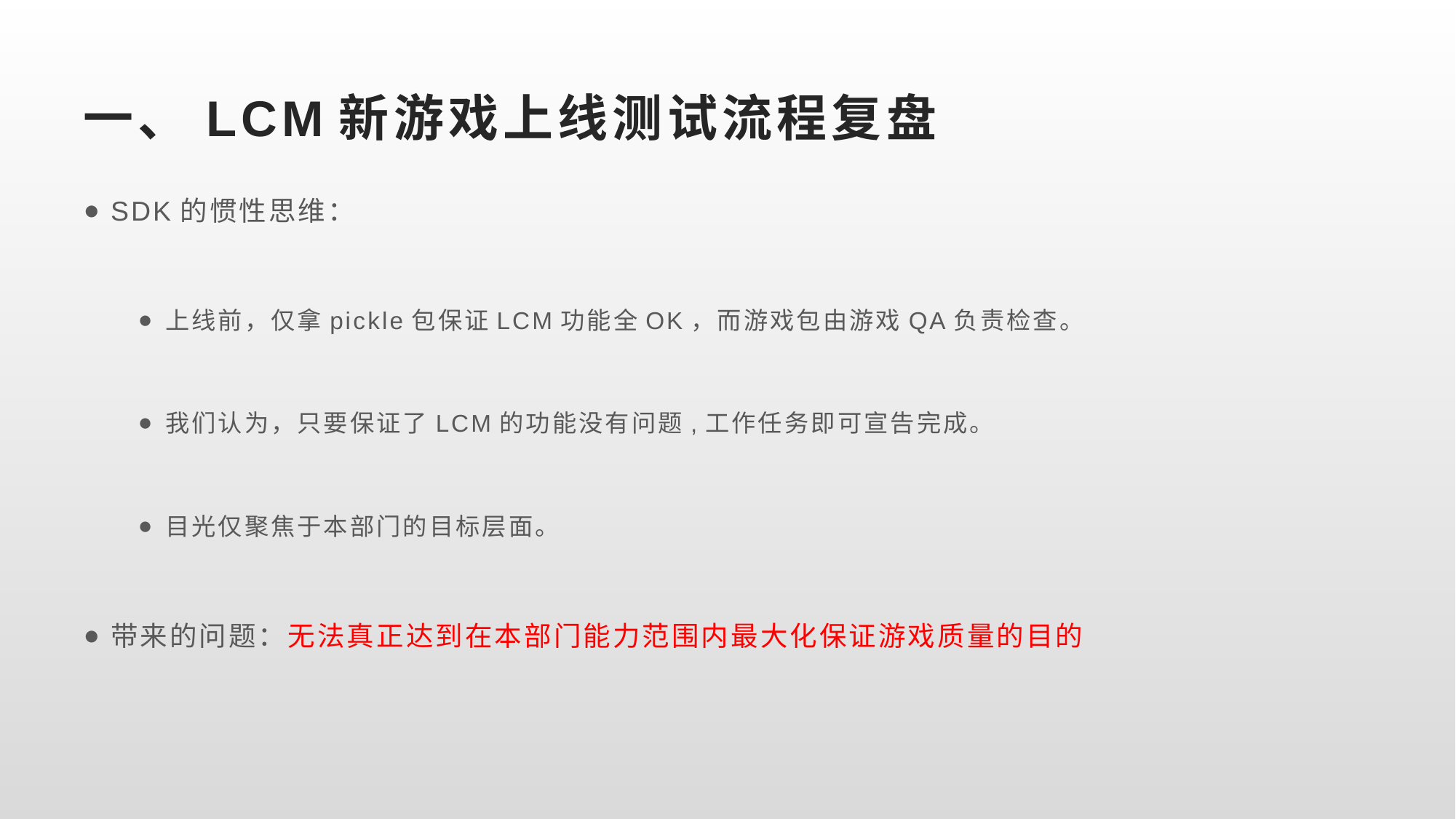

# 一、LCM新游戏上线测试流程复盘
SDK的惯性思维：

上线前，仅拿pickle包保证LCM功能全OK，而游戏包由游戏QA负责检查。

我们认为，只要保证了LCM的功能没有问题,工作任务即可宣告完成。

目光仅聚焦于本部门的目标层面。

带来的问题：无法真正达到在本部门能力范围内最大化保证游戏质量的目的